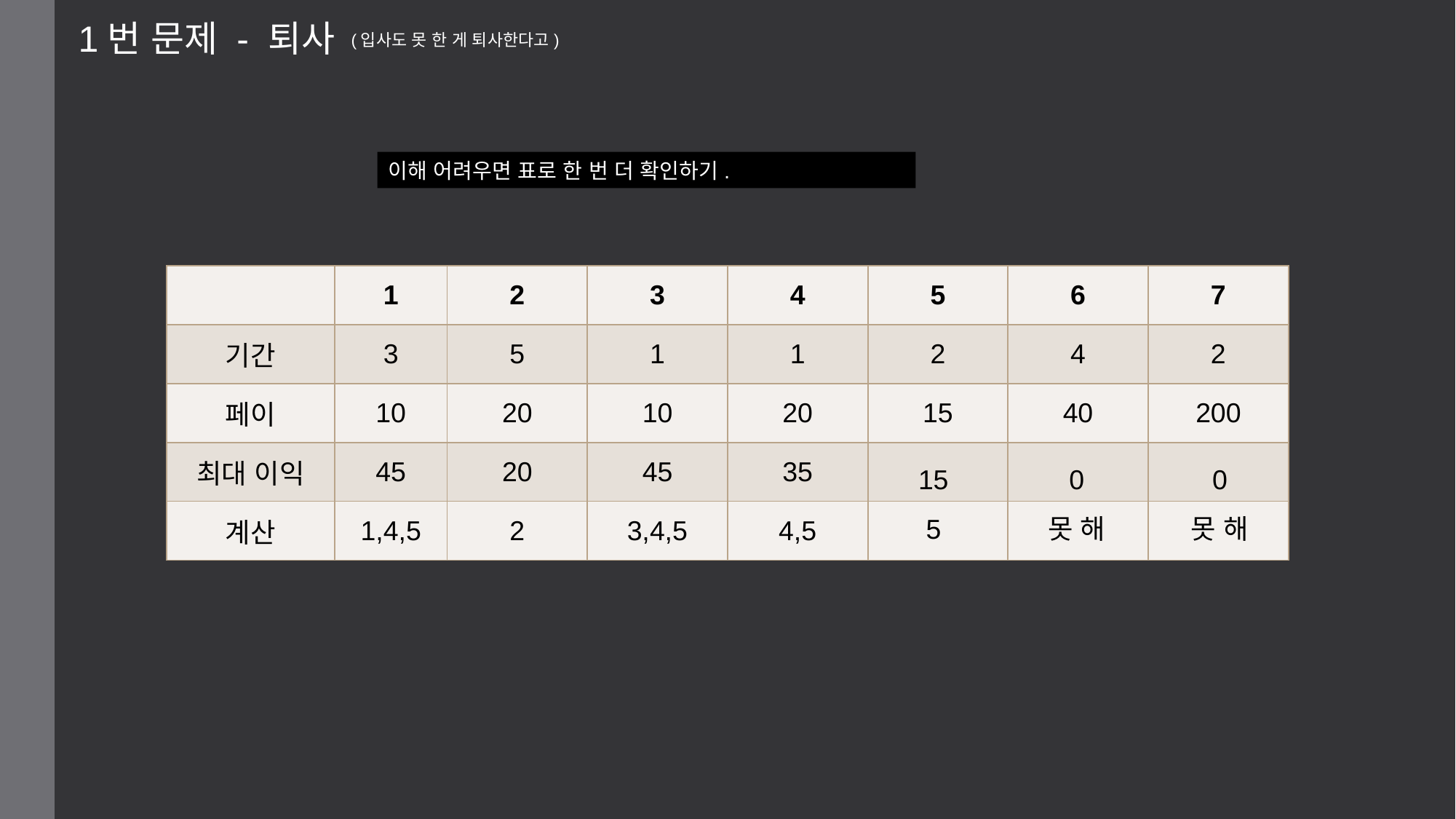

1번 문제 - 퇴사
(입사도 못 한 게 퇴사한다고)
이해 어려우면 표로 한 번 더 확인하기.
|  | 1 | 2 | 3 | 4 | 5 | 6 | 7 |
| --- | --- | --- | --- | --- | --- | --- | --- |
| 기간 | 3 | 5 | 1 | 1 | 2 | 4 | 2 |
| 페이 | 10 | 20 | 10 | 20 | 15 | 40 | 200 |
| 최대 이익 | 45 | 20 | 45 | 35 |  |  |  |
| 계산 | 1,4,5 | 2 | 3,4,5 | 4,5 |  |  |  |
15
5
0
못 해
0
못 해